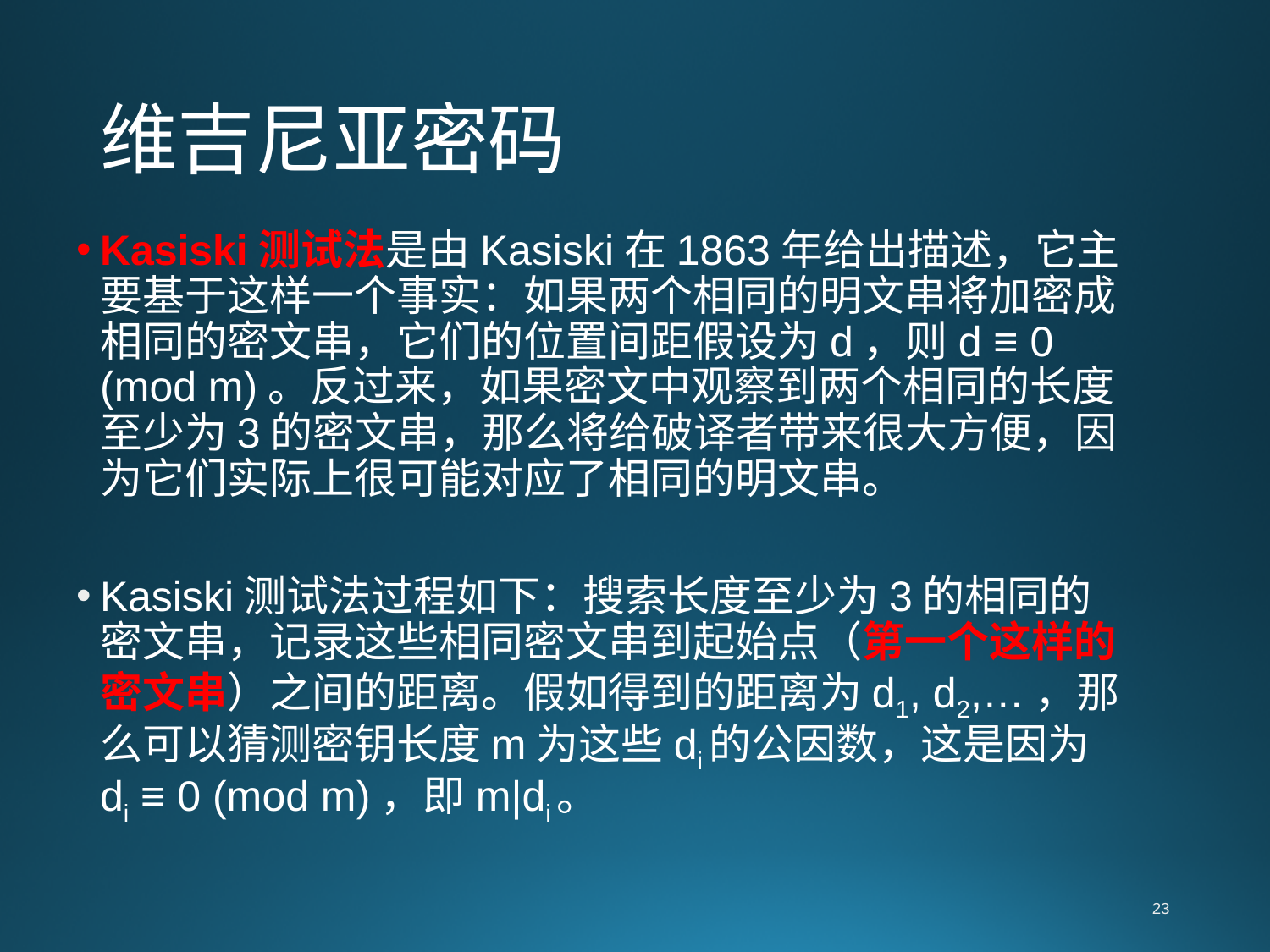

# 维吉尼亚密码
Kasiski测试法是由Kasiski在1863年给出描述，它主要基于这样一个事实：如果两个相同的明文串将加密成相同的密文串，它们的位置间距假设为d，则d ≡ 0 (mod m)。反过来，如果密文中观察到两个相同的长度至少为3的密文串，那么将给破译者带来很大方便，因为它们实际上很可能对应了相同的明文串。

Kasiski测试法过程如下：搜索长度至少为3的相同的密文串，记录这些相同密文串到起始点（第一个这样的密文串）之间的距离。假如得到的距离为d1, d2,…，那么可以猜测密钥长度m为这些di的公因数，这是因为 di ≡ 0 (mod m)，即m|di。

23